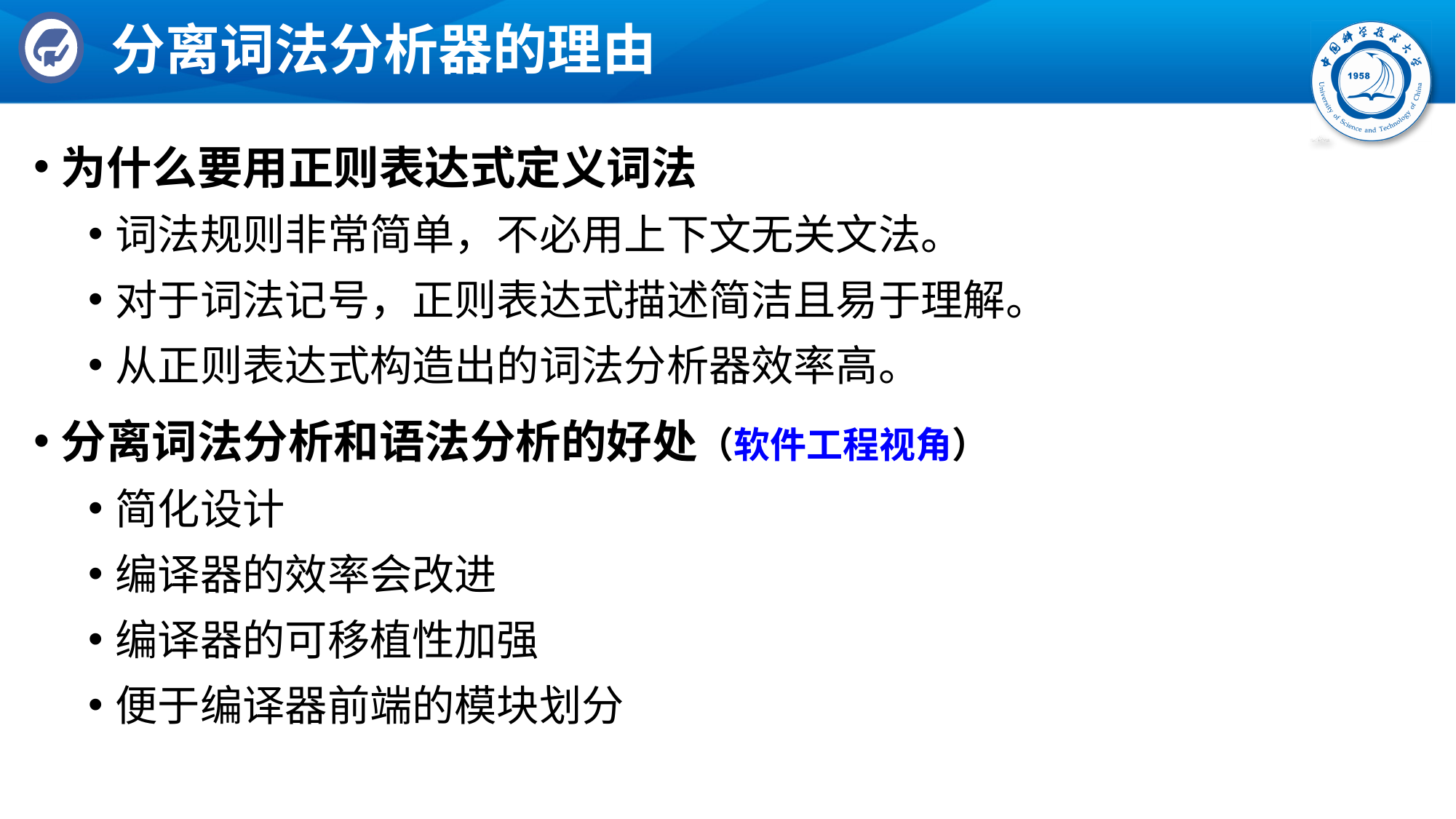

# 分离词法分析器的理由
为什么要用正则表达式定义词法
词法规则非常简单，不必用上下文无关文法。
对于词法记号，正则表达式描述简洁且易于理解。
从正则表达式构造出的词法分析器效率高。
分离词法分析和语法分析的好处（软件工程视角）
简化设计
编译器的效率会改进
编译器的可移植性加强
便于编译器前端的模块划分